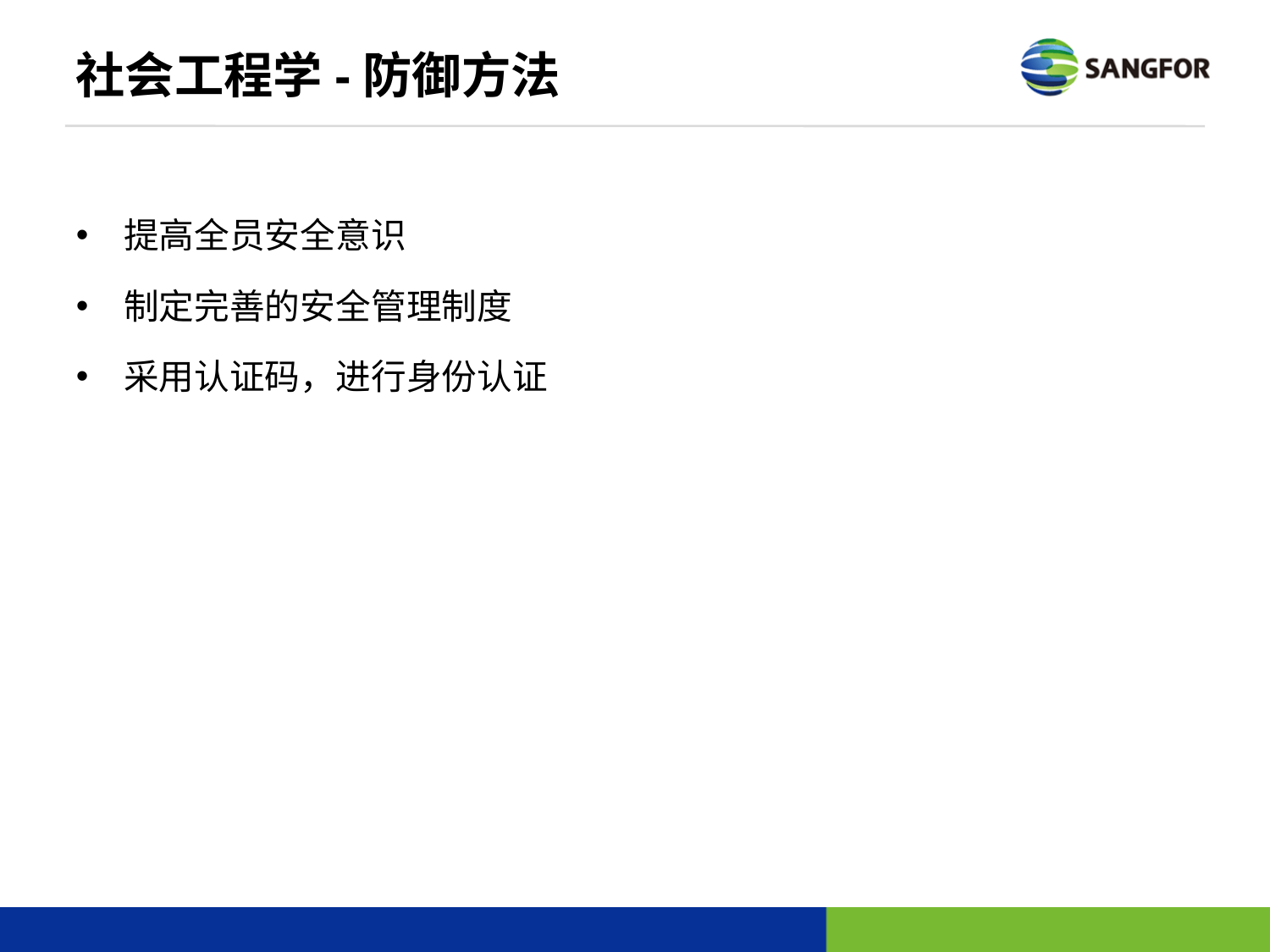

# 社会工程学-防御方法
提高全员安全意识
制定完善的安全管理制度
采用认证码，进行身份认证